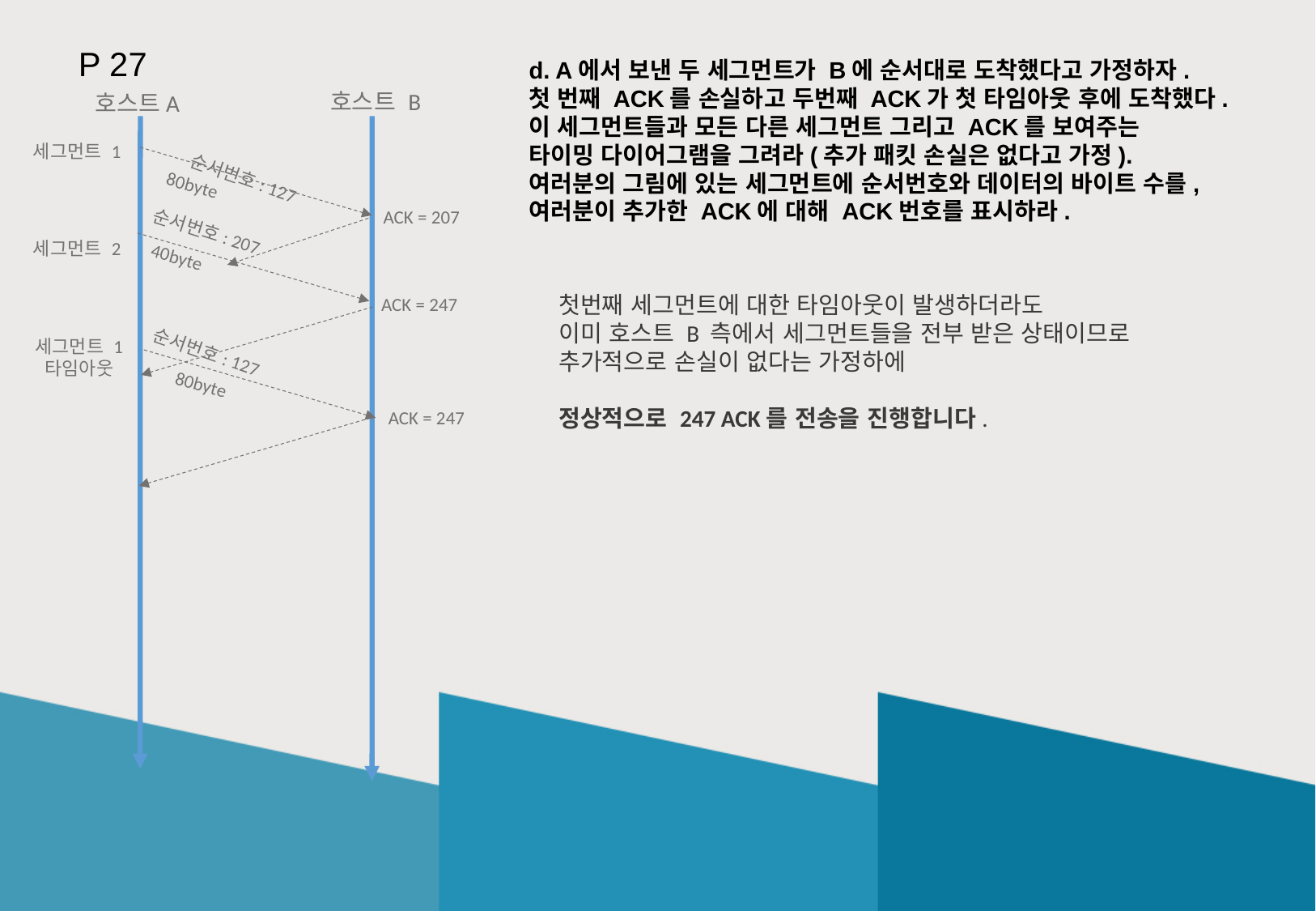

P 27
d. A에서 보낸 두 세그먼트가 B에 순서대로 도착했다고 가정하자.
첫 번째 ACK를 손실하고 두번째 ACK가 첫 타임아웃 후에 도착했다.
이 세그먼트들과 모든 다른 세그먼트 그리고 ACK를 보여주는
타이밍 다이어그램을 그려라(추가 패킷 손실은 없다고 가정).
여러분의 그림에 있는 세그먼트에 순서번호와 데이터의 바이트 수를,
여러분이 추가한 ACK에 대해 ACK번호를 표시하라.
호스트 B
호스트A
세그먼트 1
순서번호: 127
80byte
ACK = 207
순서번호: 207
세그먼트 2
40byte
첫번째 세그먼트에 대한 타임아웃이 발생하더라도
이미 호스트 B 측에서 세그먼트들을 전부 받은 상태이므로
추가적으로 손실이 없다는 가정하에

정상적으로 247 ACK를 전송을 진행합니다.
ACK = 247
세그먼트 1
타임아웃
순서번호: 127
80byte
ACK = 247